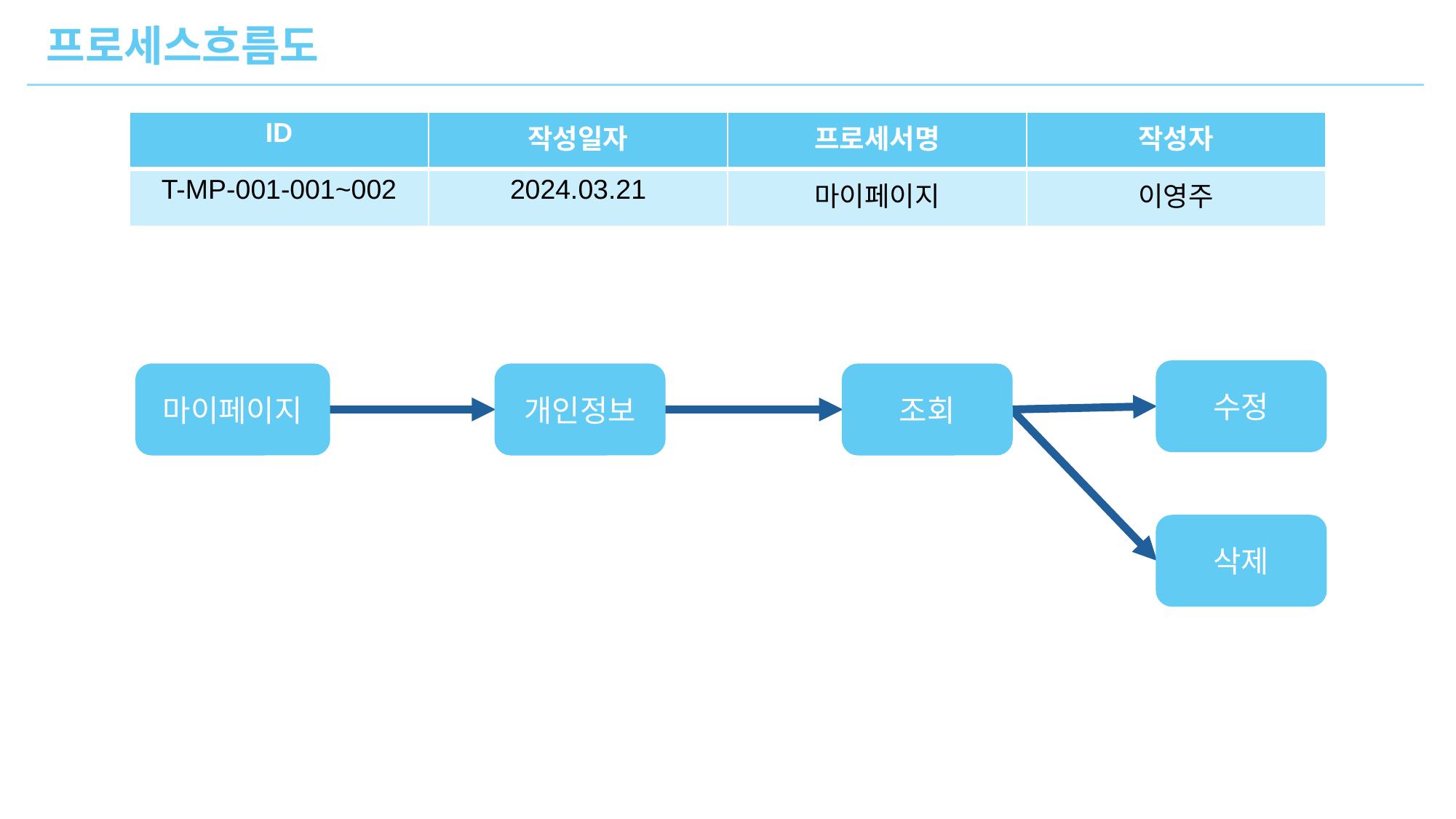

프로세스흐름도
| ID | 작성일자 | 프로세서명 | 작성자 |
| --- | --- | --- | --- |
| T-MP-001-001~002 | 2024.03.21 | 마이페이지 | 이영주 |
수정
마이페이지
개인정보
조회
삭제